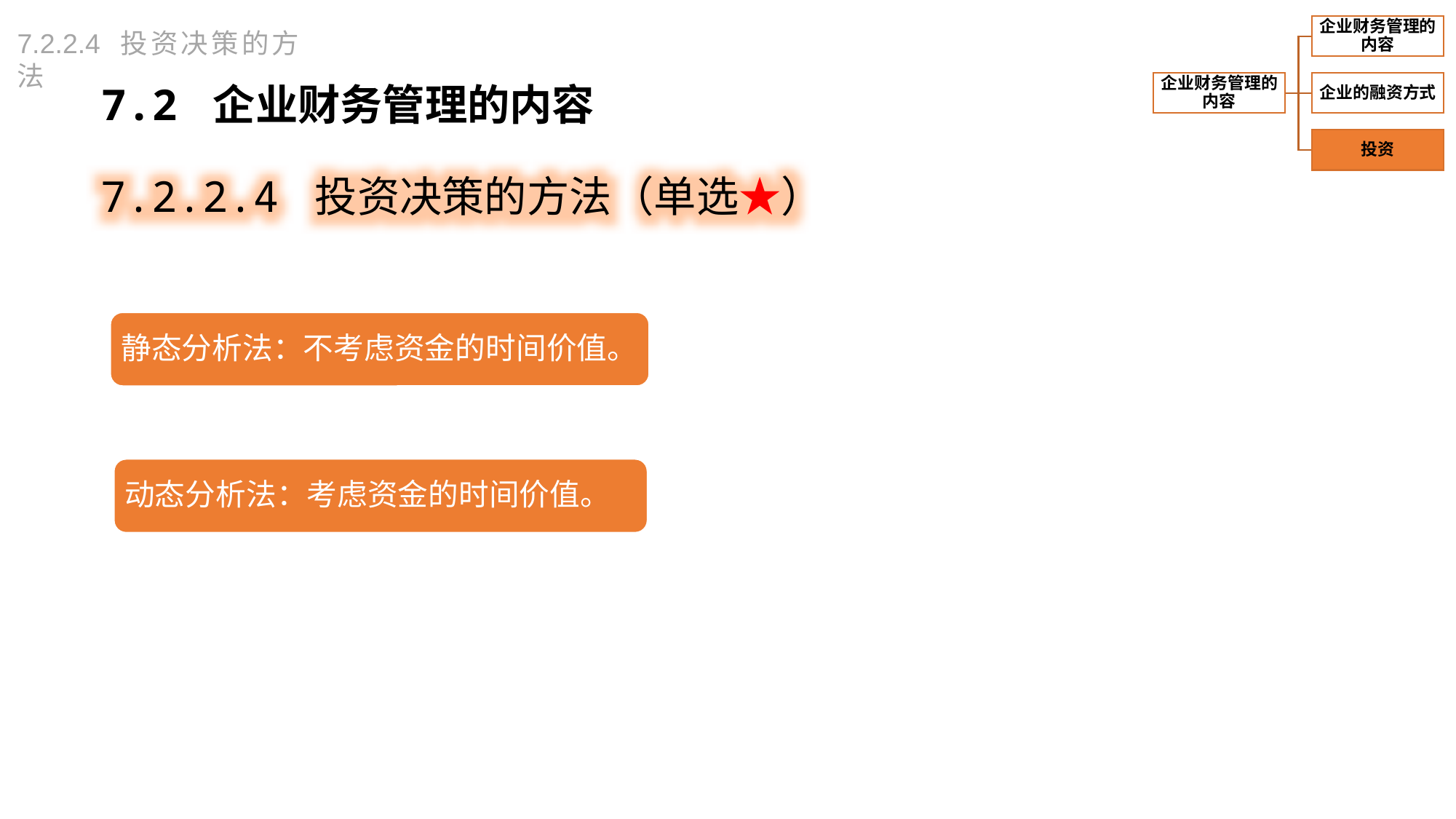

企业财务管理的内容
企业财务管理的内容
企业的融资方式
投资
7.2.2.4 投资决策的方法
7.2 企业财务管理的内容
7.2.2.4 投资决策的方法（单选★）

静态分析法：不考虑资金的时间价值。

动态分析法：考虑资金的时间价值。